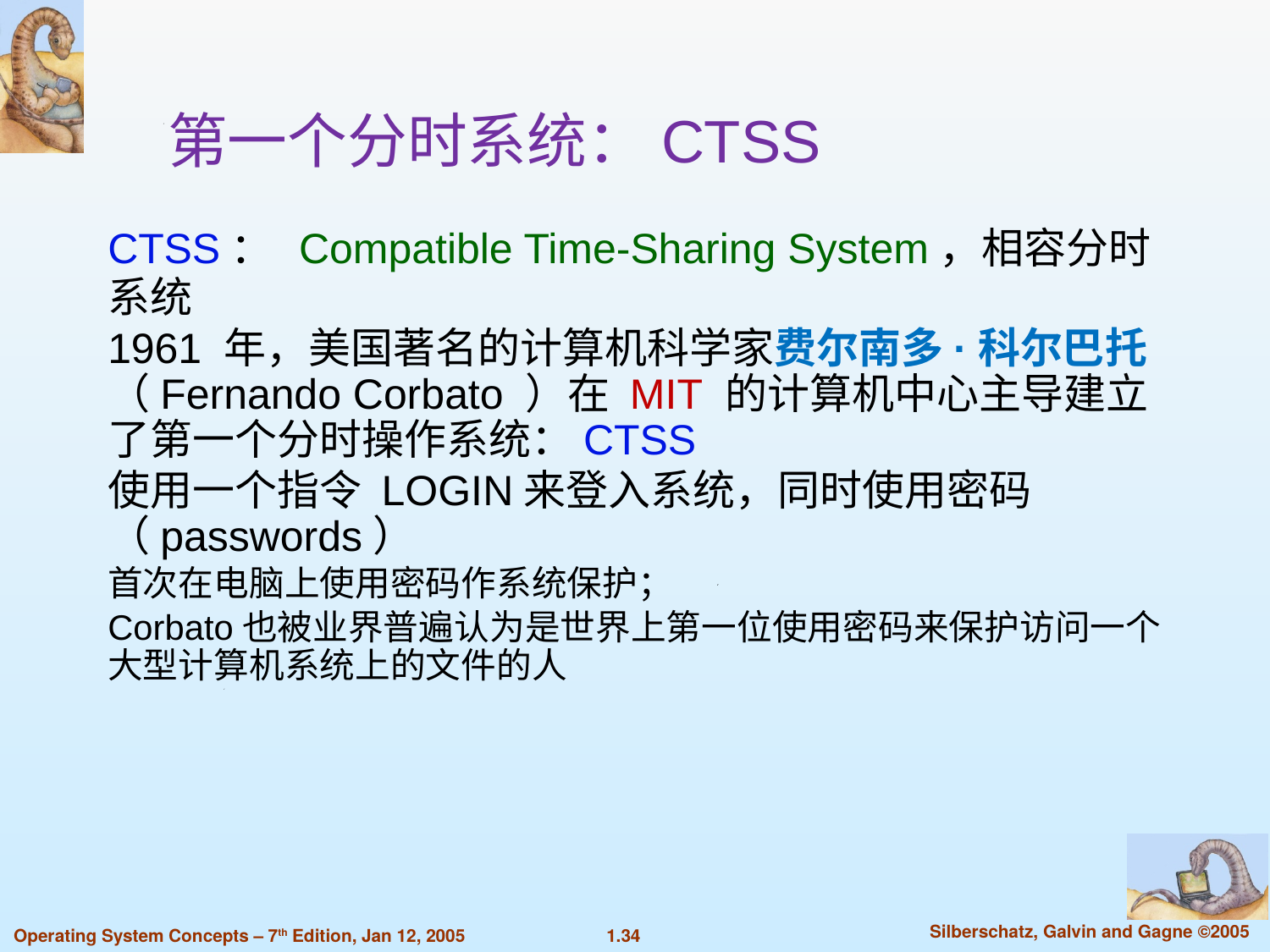

第一个分时系统：CTSS
CTSS： Compatible Time-Sharing System，相容分时系统
1961 年，美国著名的计算机科学家费尔南多·科尔巴托（Fernando Corbato ）在 MIT 的计算机中心主导建立了第一个分时操作系统：CTSS
使用一个指令 LOGIN来登入系统，同时使用密码（passwords）
首次在电脑上使用密码作系统保护；
Corbato也被业界普遍认为是世界上第一位使用密码来保护访问一个大型计算机系统上的文件的人